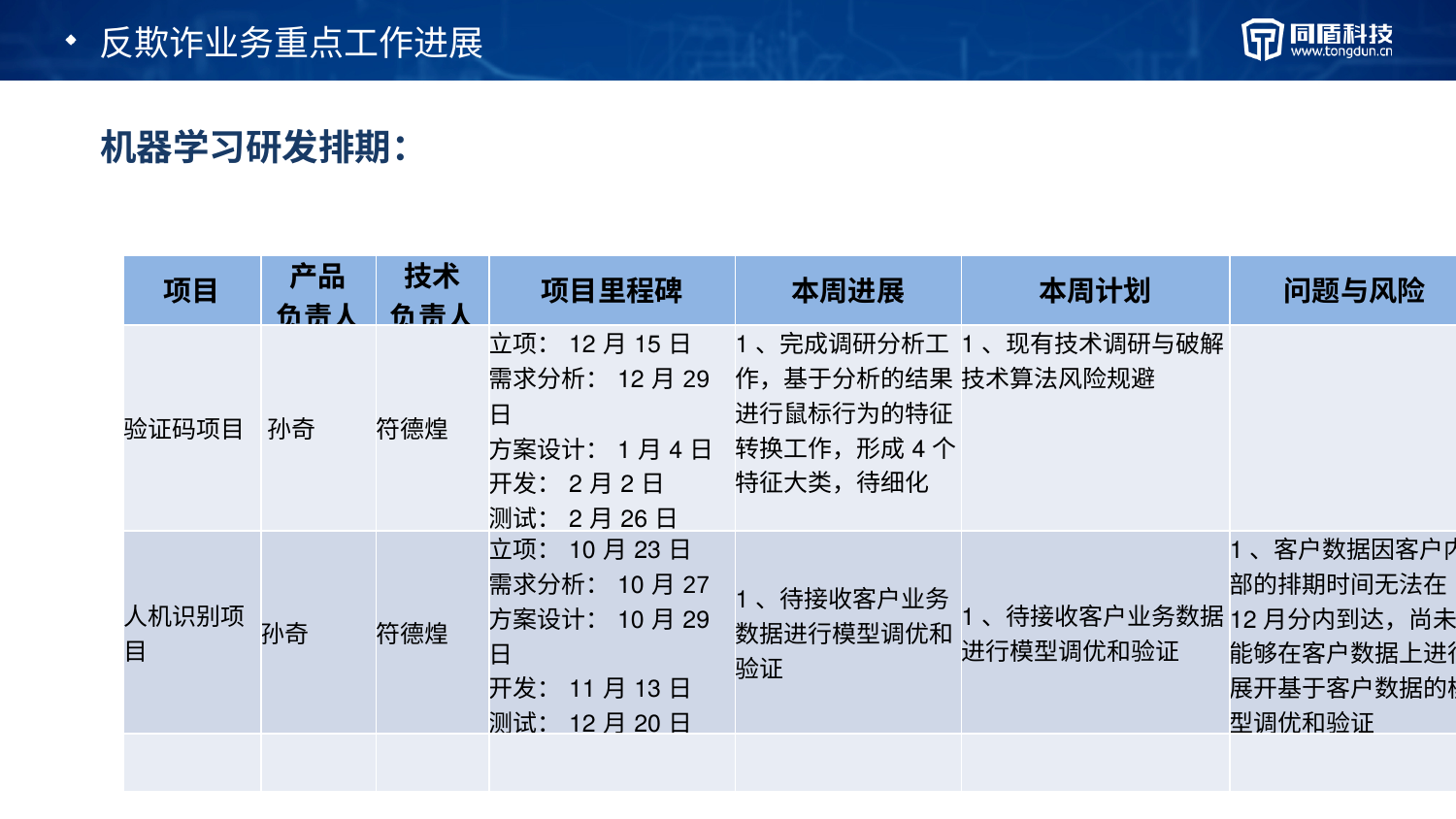

# 反欺诈业务重点工作进展
机器学习研发排期：
| 项目 | 产品 负责人 | 技术 负责人 | 项目里程碑 | 本周进展 | 本周计划 | 问题与风险 |
| --- | --- | --- | --- | --- | --- | --- |
| 验证码项目 | 孙奇 | 符德煌 | 立项：12月15日 需求分析：12月29日 方案设计：1月4日 开发：2月2日 测试：2月26日 上线：3月9日 | 1、完成调研分析工作，基于分析的结果进行鼠标行为的特征转换工作，形成4个特征大类，待细化 | 1、现有技术调研与破解技术算法风险规避 |  |
| 人机识别项目 | 孙奇 | 符德煌 | 立项：10月23日 需求分析：10月27 方案设计：10月29日 开发：11月13日 测试：12月20日 上线：1月9日 | 1、待接收客户业务数据进行模型调优和验证 | 1、待接收客户业务数据进行模型调优和验证 | 1、客户数据因客户内部的排期时间无法在12月分内到达，尚未能够在客户数据上进行展开基于客户数据的模型调优和验证 |
|  |  |  |  |  |  |  |